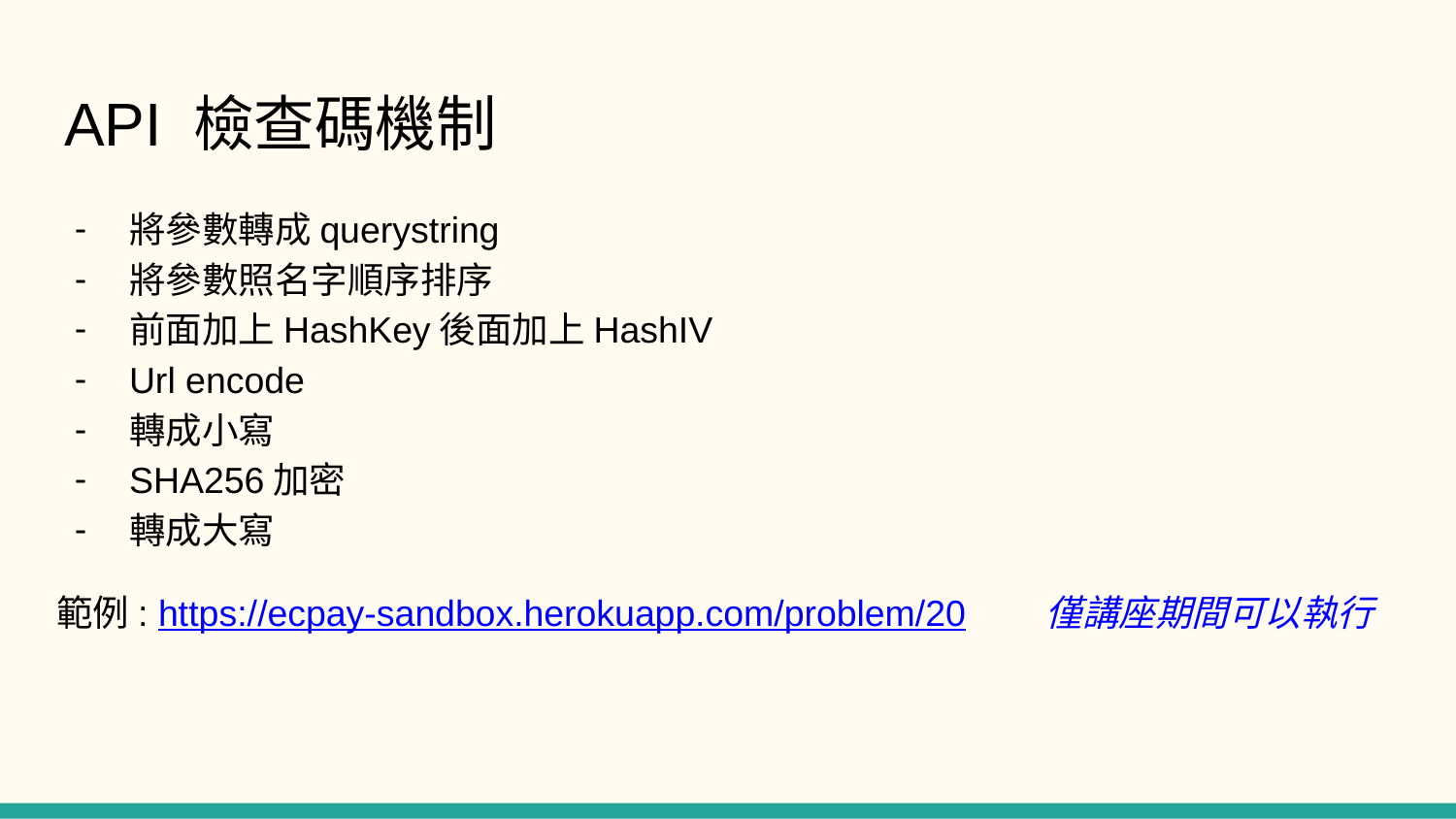

# API 檢查碼機制
將參數轉成querystring
將參數照名字順序排序
前面加上HashKey後面加上HashIV
Url encode
轉成小寫
SHA256加密
轉成大寫
範例: https://ecpay-sandbox.herokuapp.com/problem/20       僅講座期間可以執行